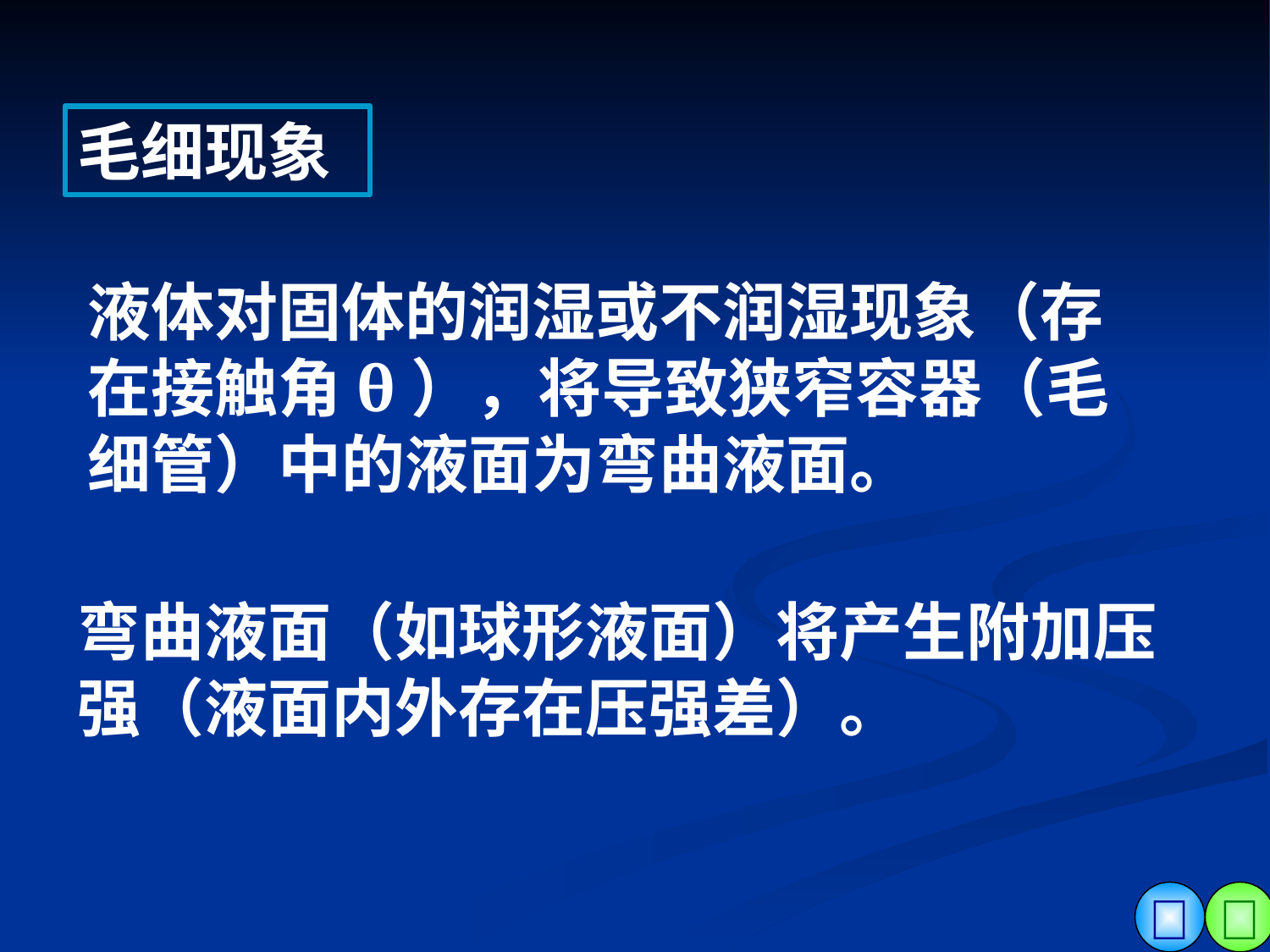

毛细现象
液体对固体的润湿或不润湿现象（存在接触角θ），将导致狭窄容器（毛细管）中的液面为弯曲液面。
弯曲液面（如球形液面）将产生附加压强（液面内外存在压强差）。